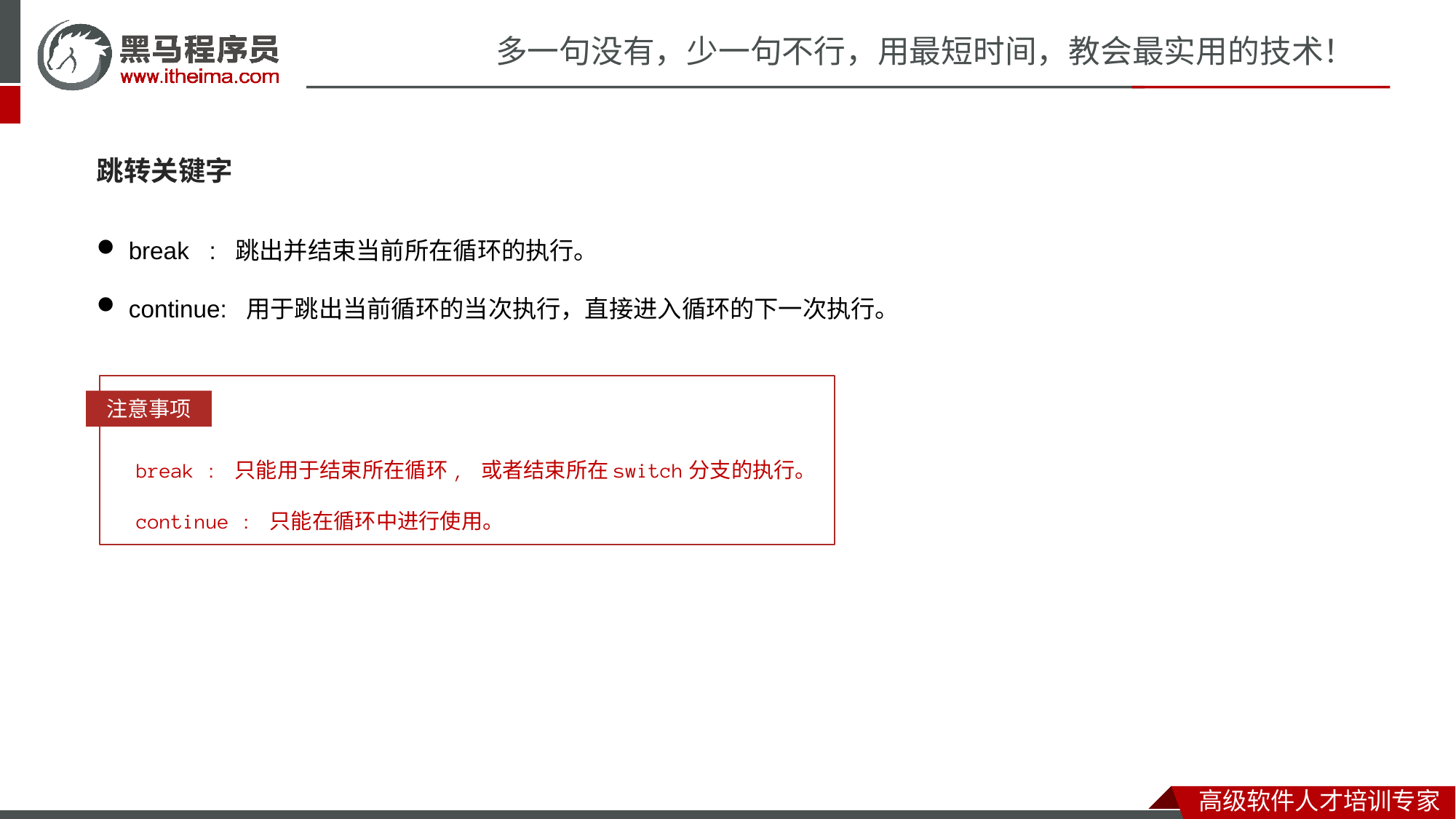

跳转关键字
break   :  跳出并结束当前所在循环的执行。
continue:  用于跳出当前循环的当次执行，直接进入循环的下一次执行。

注意事项
break : 只能用于结束所在循环, 或者结束所在switch分支的执行。
continue : 只能在循环中进行使用。